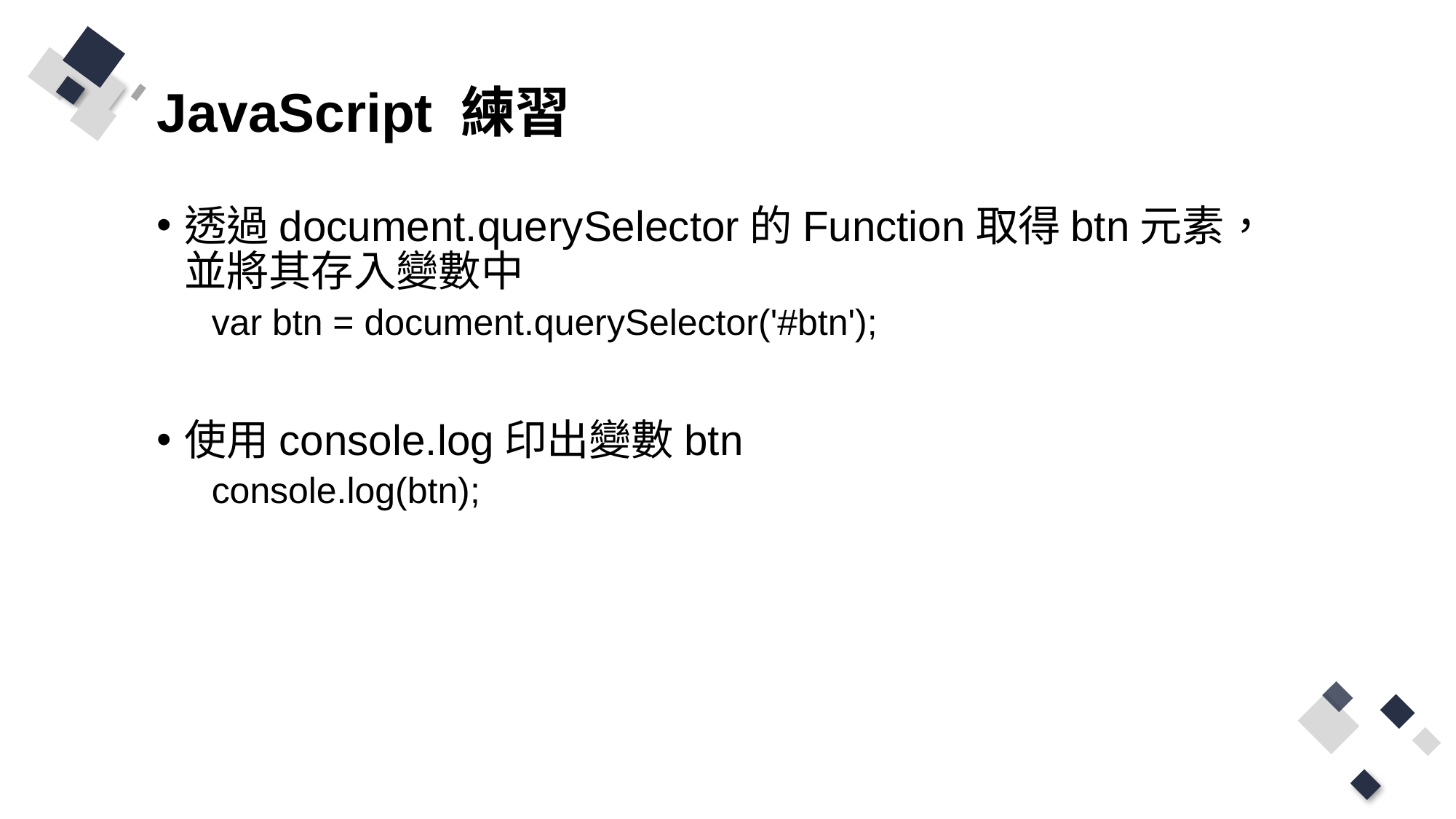

# JavaScript 練習
透過document.querySelector的Function取得btn元素，並將其存入變數中
var btn = document.querySelector('#btn');

使用console.log印出變數btn
console.log(btn);